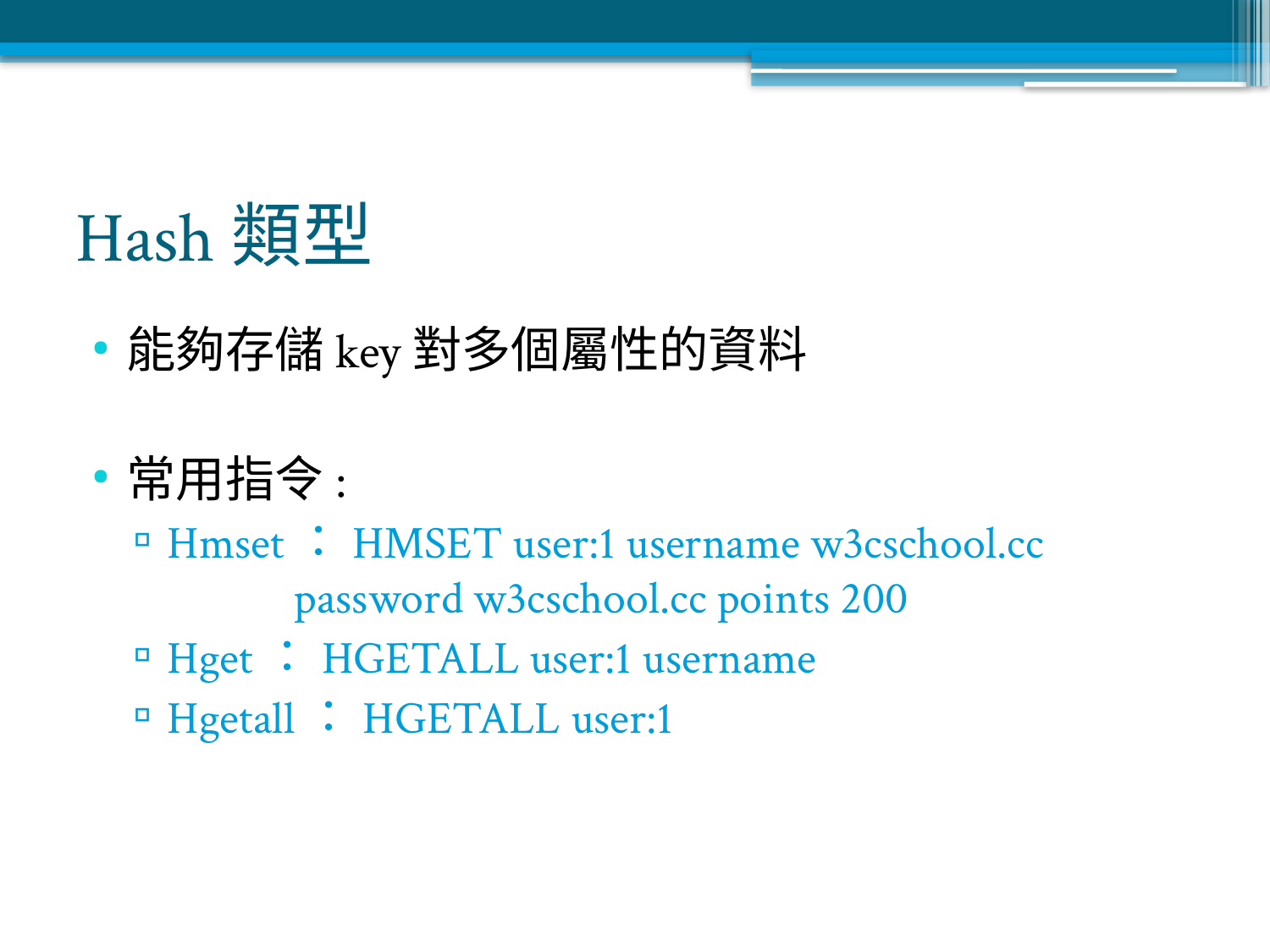

# Hash類型
能夠存儲key對多個屬性的資料

常用指令:
Hmset：HMSET user:1 username w3cschool.cc 			password w3cschool.cc points 200
Hget：HGETALL user:1 username
Hgetall：HGETALL user:1